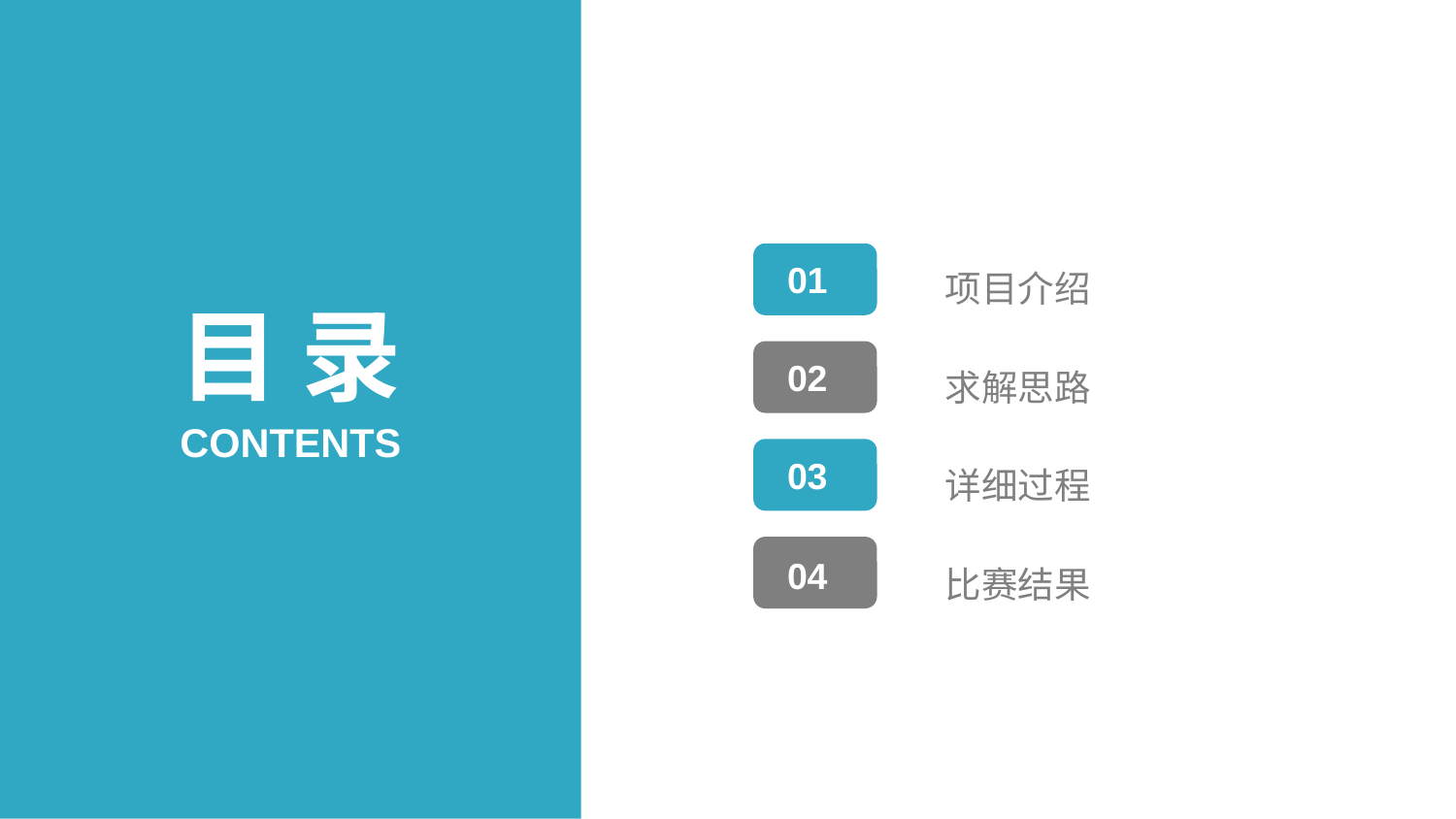

01
项目介绍

目 录
02
求解思路

CONTENTS
03
详细过程

04
比赛结果